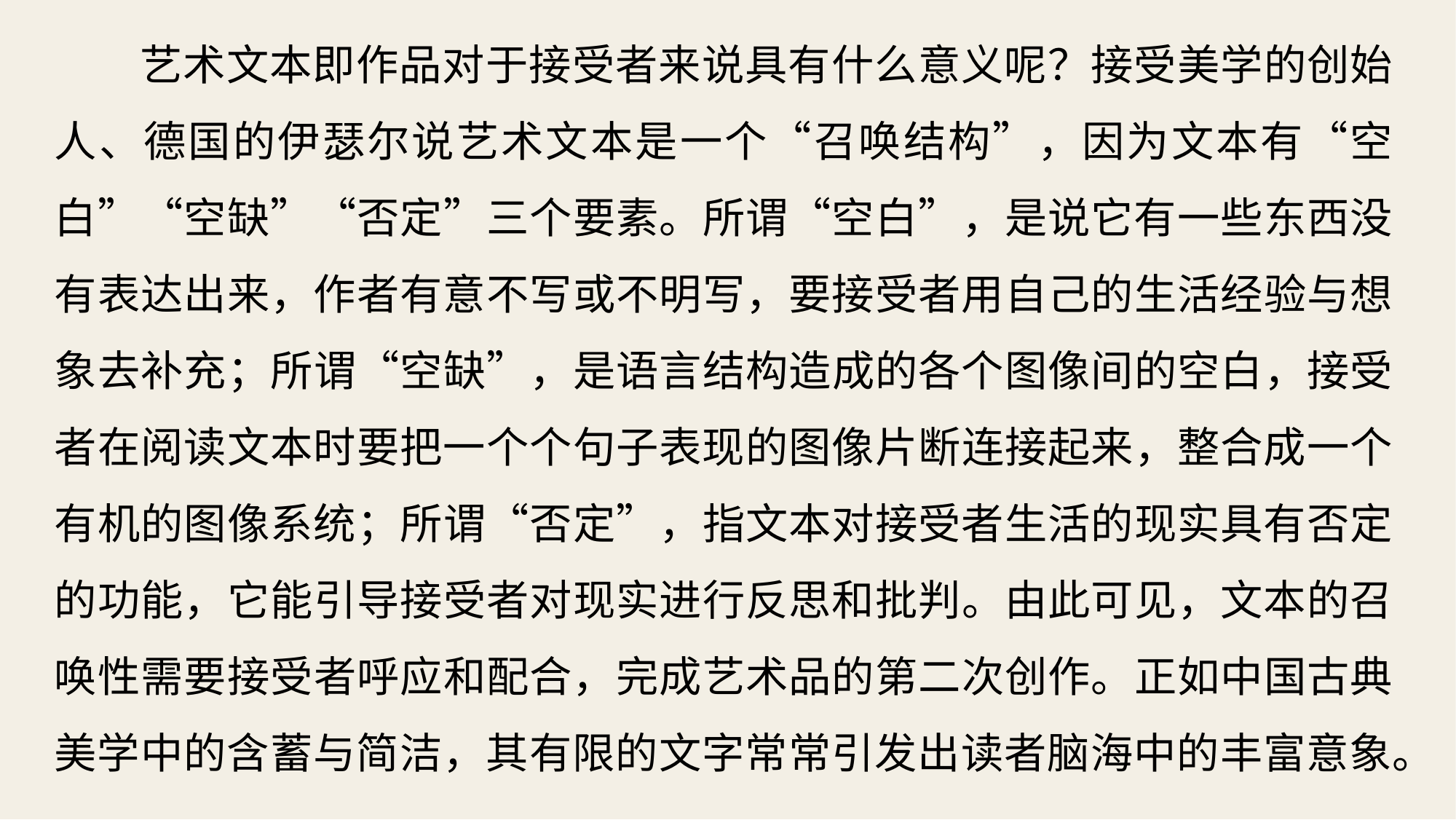

艺术文本即作品对于接受者来说具有什么意义呢？接受美学的创始人、德国的伊瑟尔说艺术文本是一个“召唤结构”，因为文本有“空白”“空缺”“否定”三个要素。所谓“空白”，是说它有一些东西没有表达出来，作者有意不写或不明写，要接受者用自己的生活经验与想象去补充；所谓“空缺”，是语言结构造成的各个图像间的空白，接受者在阅读文本时要把一个个句子表现的图像片断连接起来，整合成一个有机的图像系统；所谓“否定”，指文本对接受者生活的现实具有否定的功能，它能引导接受者对现实进行反思和批判。由此可见，文本的召唤性需要接受者呼应和配合，完成艺术品的第二次创作。正如中国古典美学中的含蓄与简洁，其有限的文字常常引发出读者脑海中的丰富意象。